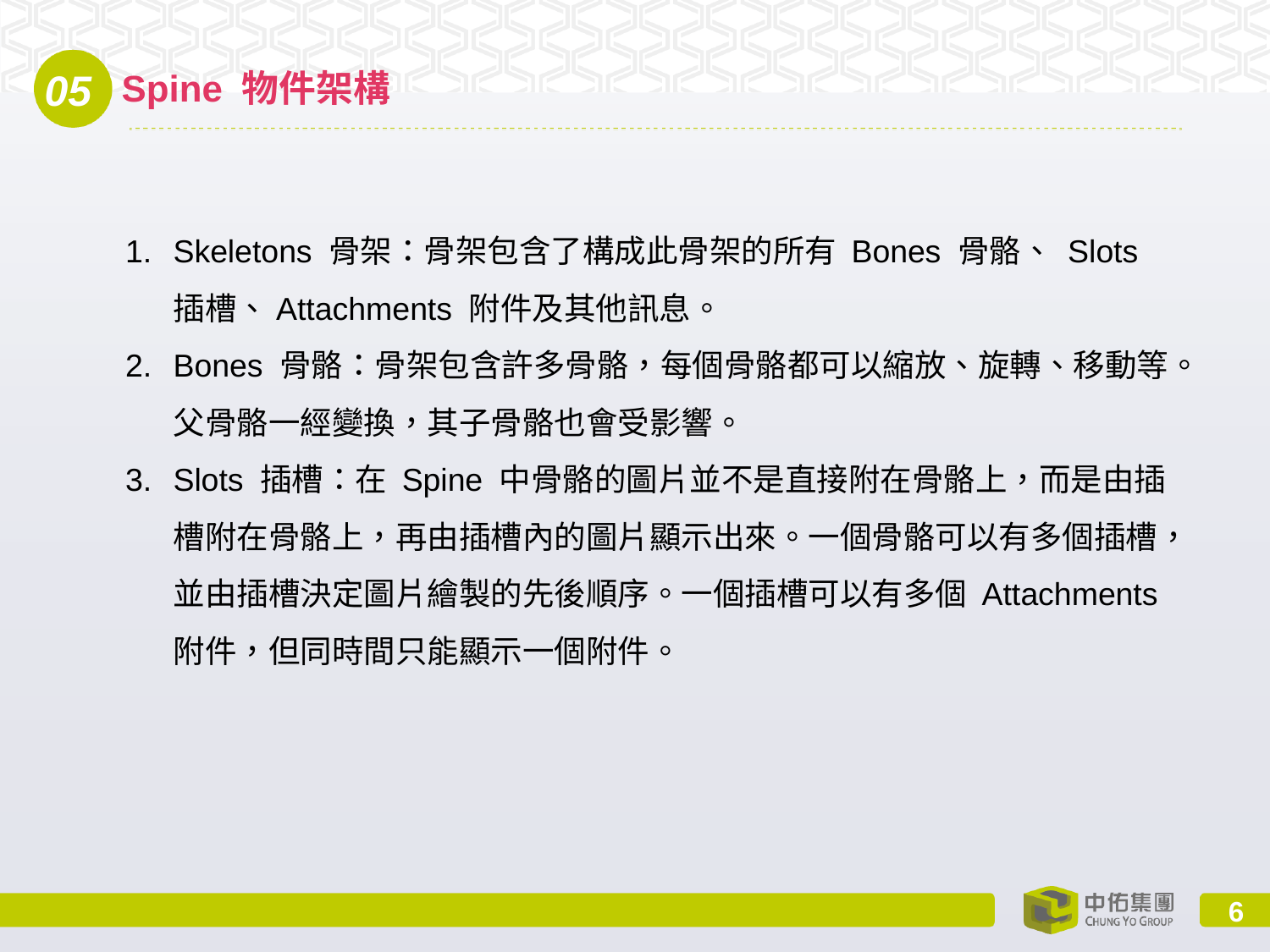

05
Spine 物件架構
Skeletons 骨架：骨架包含了構成此骨架的所有 Bones 骨骼、 Slots 插槽、Attachments 附件及其他訊息。
Bones 骨骼：骨架包含許多骨骼，每個骨骼都可以縮放、旋轉、移動等。父骨骼一經變換，其子骨骼也會受影響。
Slots 插槽：在 Spine 中骨骼的圖片並不是直接附在骨骼上，而是由插槽附在骨骼上，再由插槽內的圖片顯示出來。一個骨骼可以有多個插槽，並由插槽決定圖片繪製的先後順序。一個插槽可以有多個 Attachments 附件，但同時間只能顯示一個附件。
6